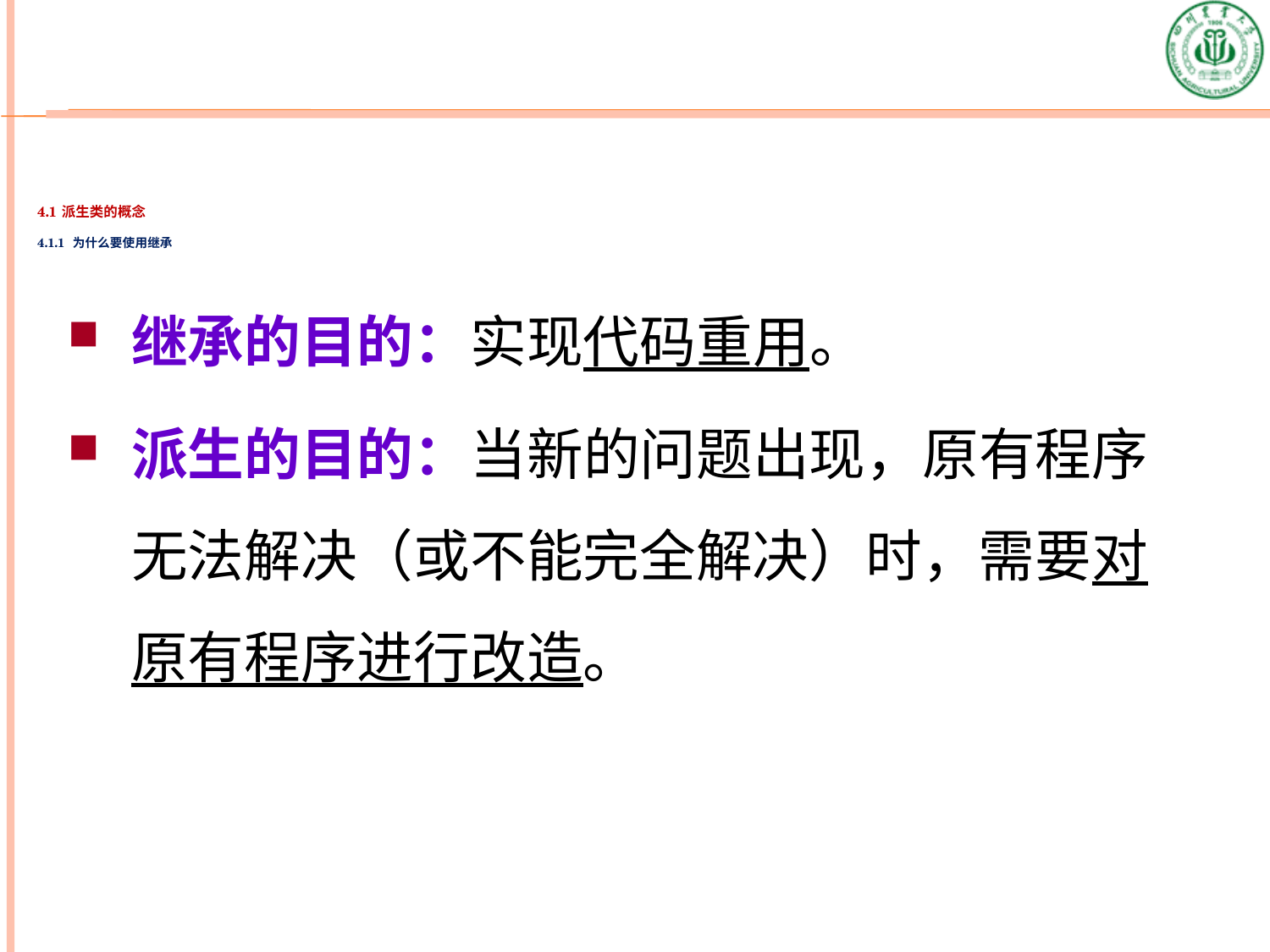

# 4.1 派生类的概念 4.1.1  为什么要使用继承
继承的目的：实现代码重用。
派生的目的：当新的问题出现，原有程序无法解决（或不能完全解决）时，需要对原有程序进行改造。